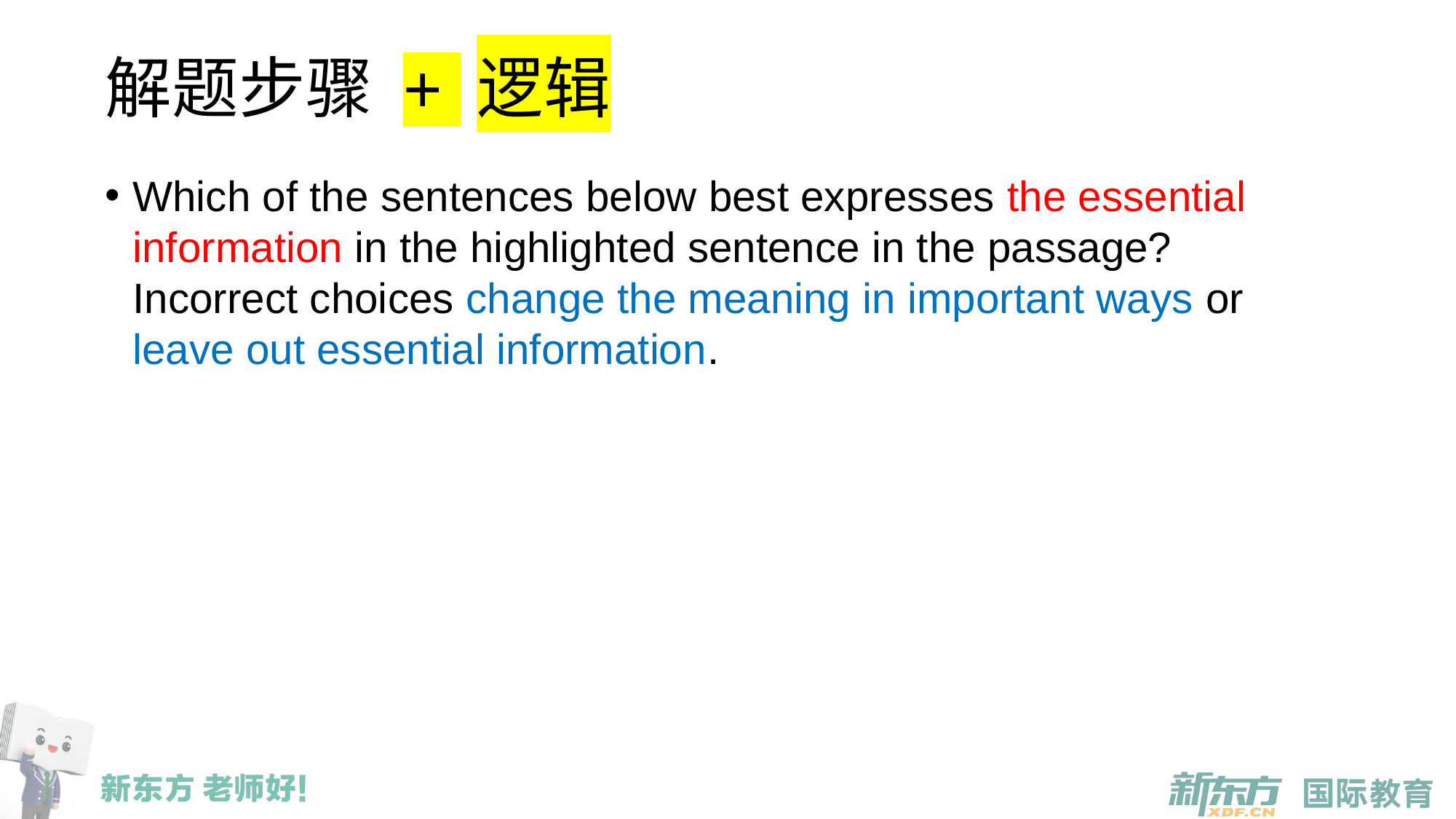

# 解题步骤 + 逻辑
Which of the sentences below best expresses the essential information in the highlighted sentence in the passage? Incorrect choices change the meaning in important ways or leave out essential information.